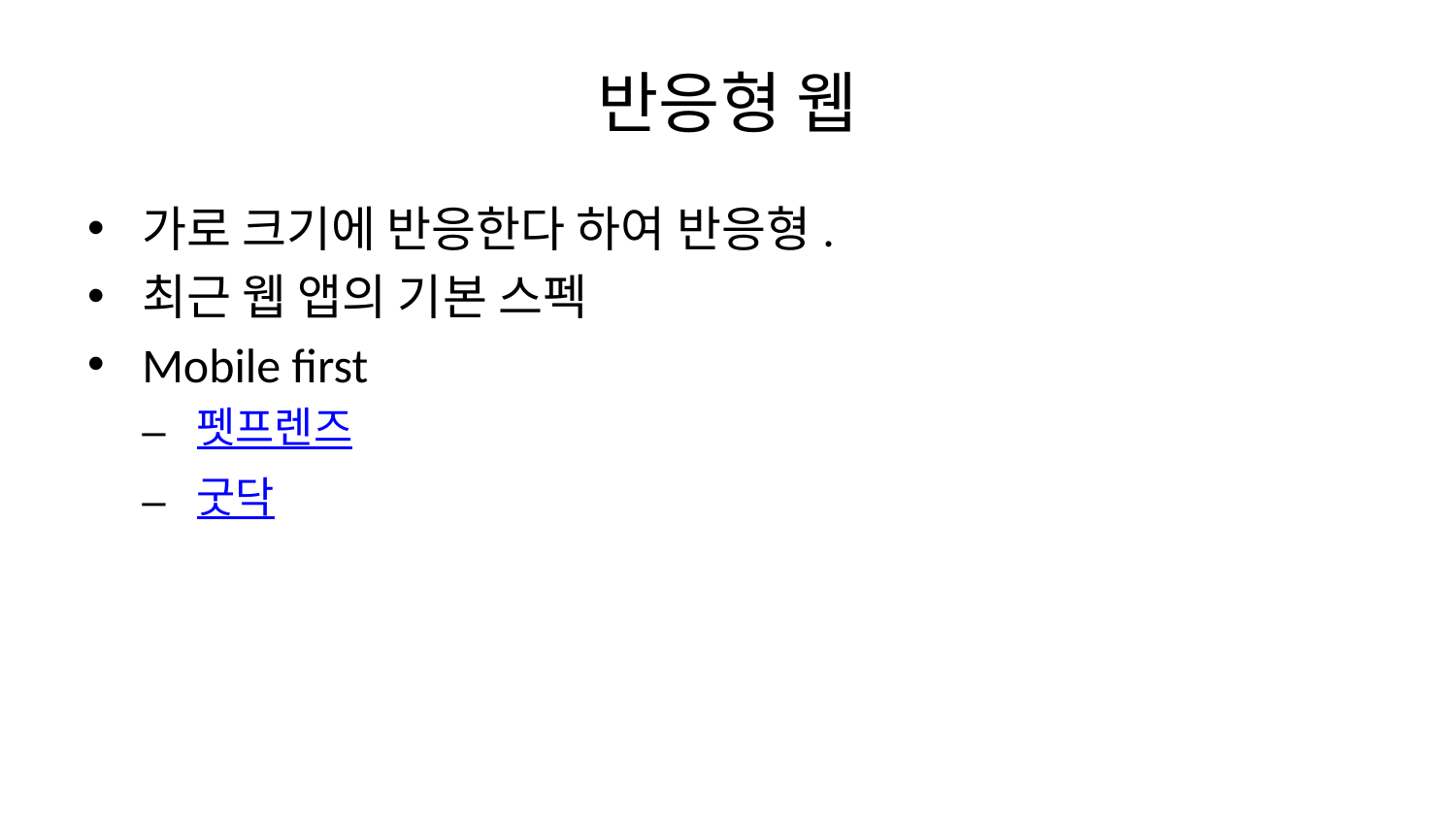

# 반응형 웹
가로 크기에 반응한다 하여 반응형.
최근 웹 앱의 기본 스펙
Mobile first
펫프렌즈
굿닥